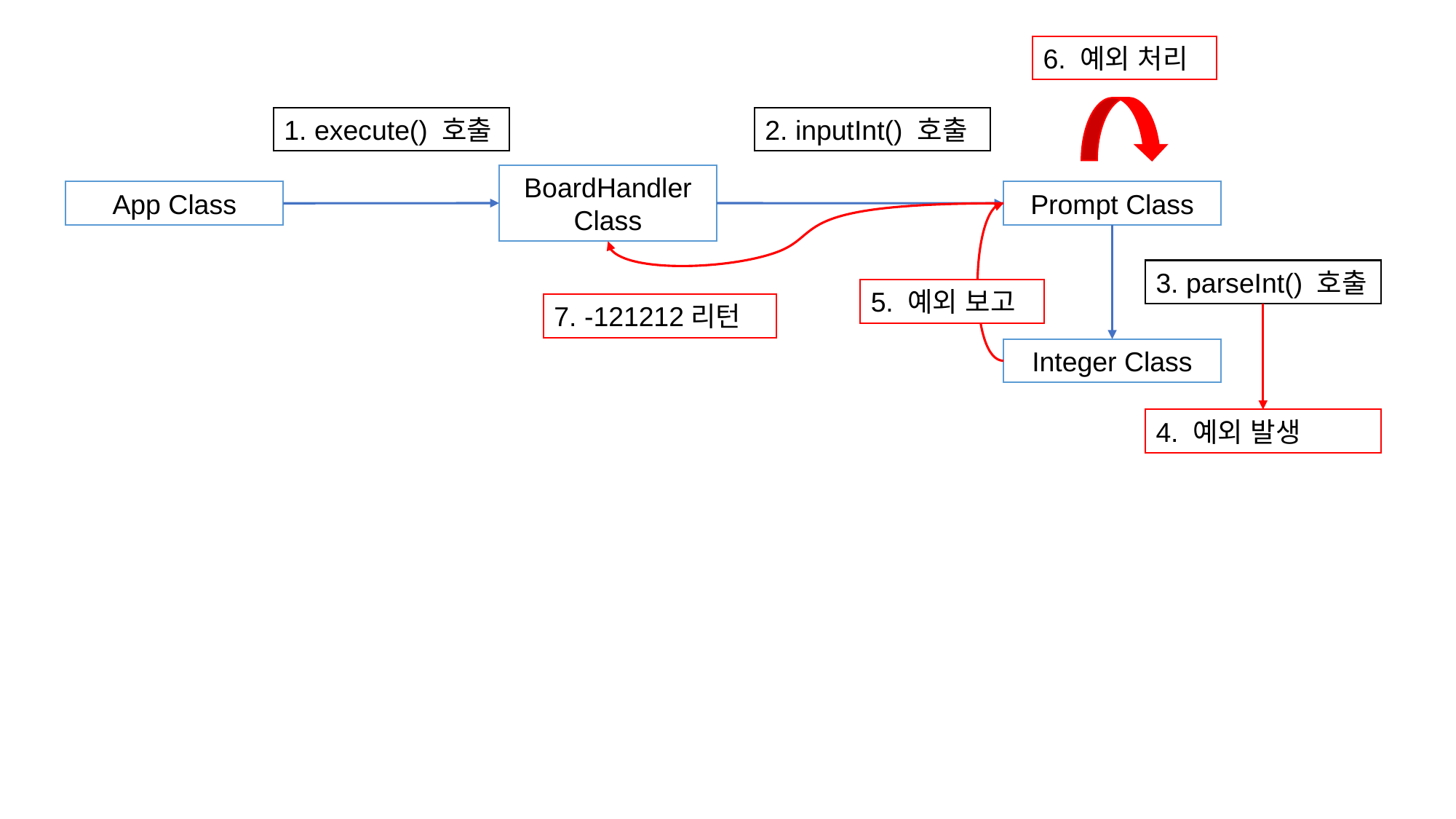

6. 예외 처리

1. execute() 호출
2. inputInt() 호출
BoardHandler Class
App Class
Prompt Class
3. parseInt() 호출
5. 예외 보고
7. -121212리턴
Integer Class
4. 예외 발생